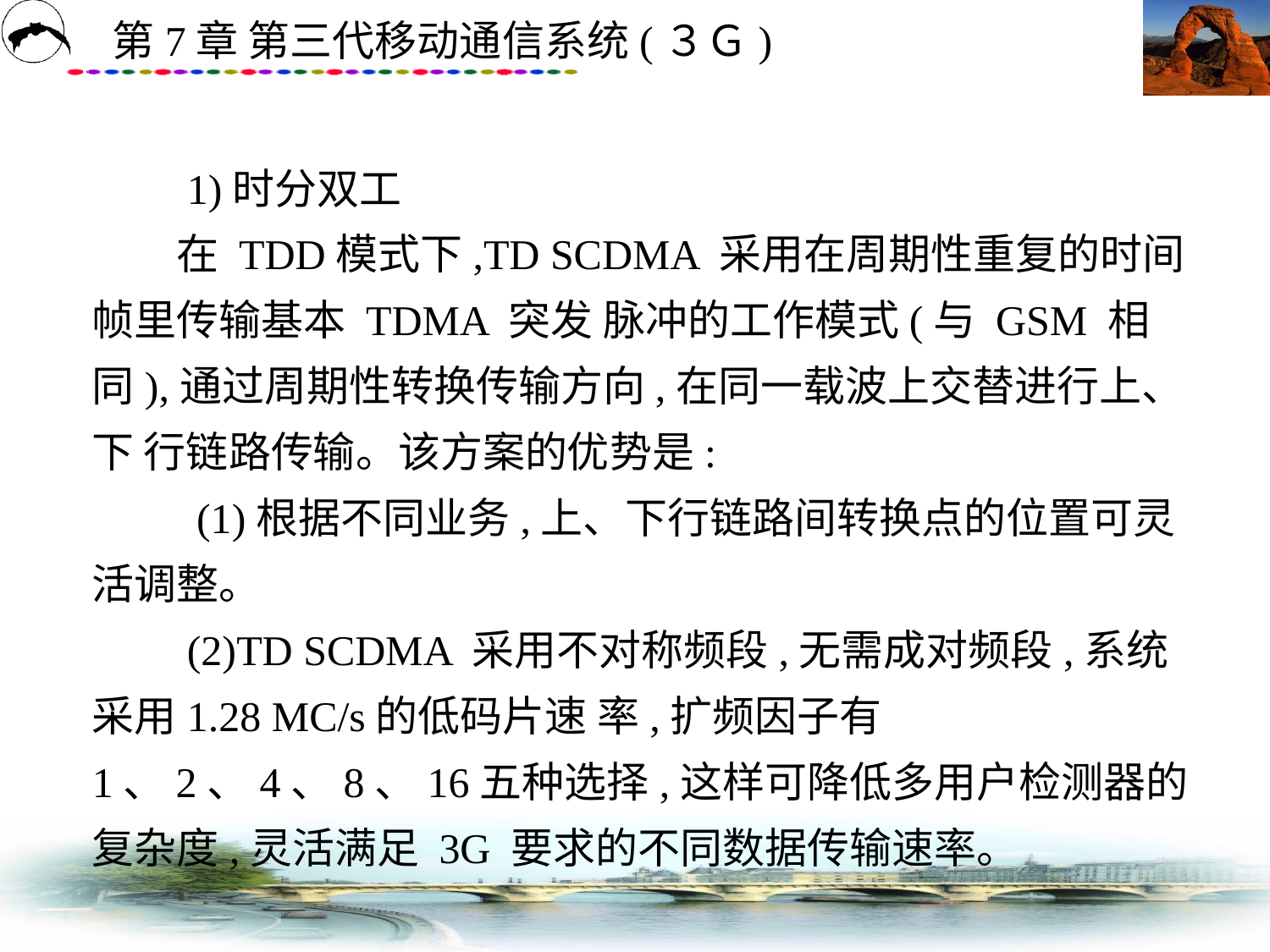

# 1)时分双工 　　在 TDD模式下,TD SCDMA 采用在周期性重复的时间帧里传输基本 TDMA 突发 脉冲的工作模式(与 GSM 相同),通过周期性转换传输方向,在同一载波上交替进行上、下 行链路传输。该方案的优势是: 　　 (1)根据不同业务,上、下行链路间转换点的位置可灵活调整。 　　(2)TD SCDMA 采用不对称频段,无需成对频段,系统采用1.28 MC/s的低码片速 率,扩频因子有1、2、4、8、16五种选择,这样可降低多用户检测器的复杂度,灵活满足 3G 要求的不同数据传输速率。